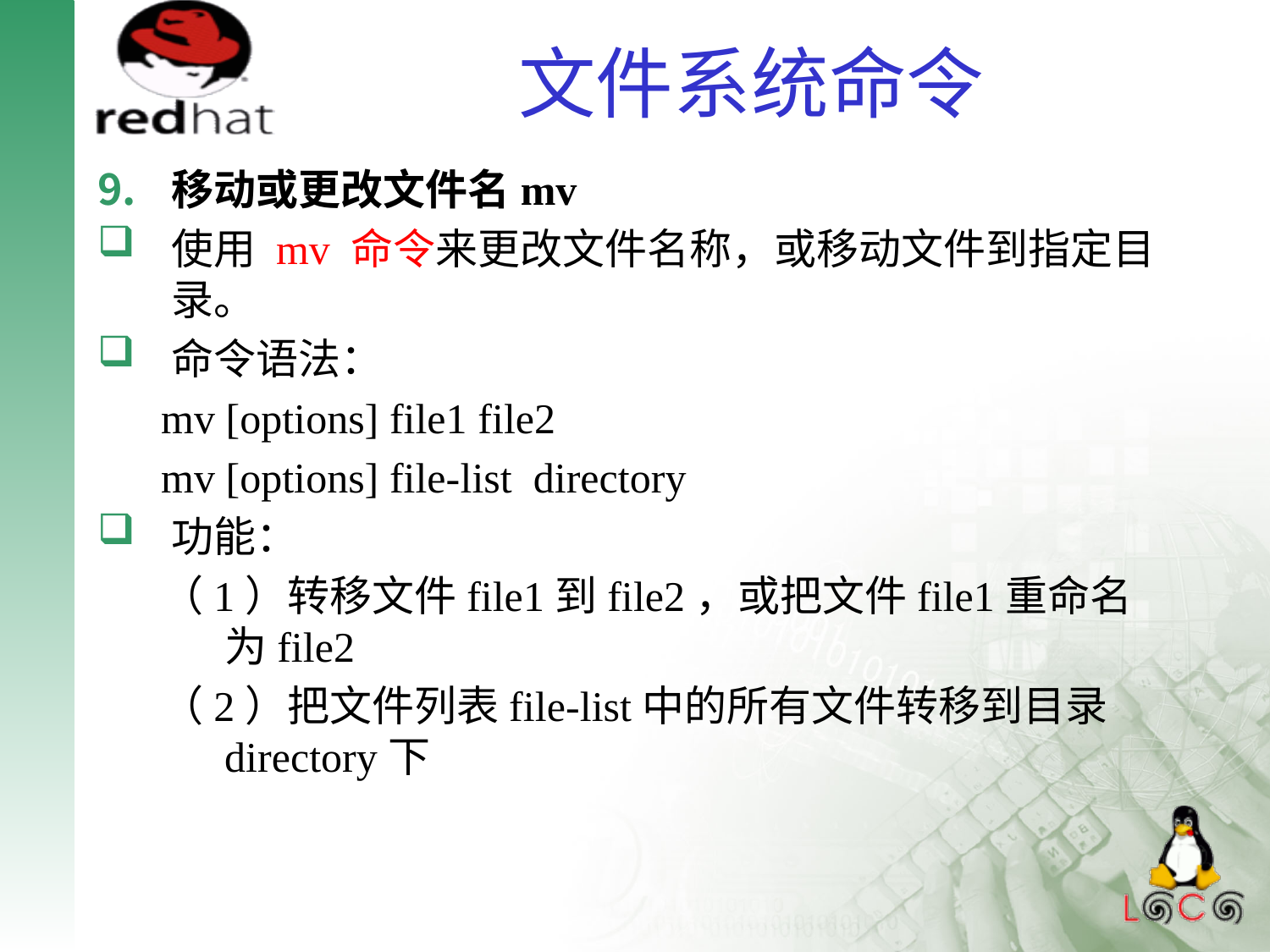

# 文件系统命令
移动或更改文件名mv
使用 mv 命令来更改文件名称，或移动文件到指定目录。
命令语法：
mv [options] file1 file2
mv [options] file-list  directory
功能：
（1）转移文件file1到file2，或把文件file1重命名为file2
（2）把文件列表file-list中的所有文件转移到目录directory下